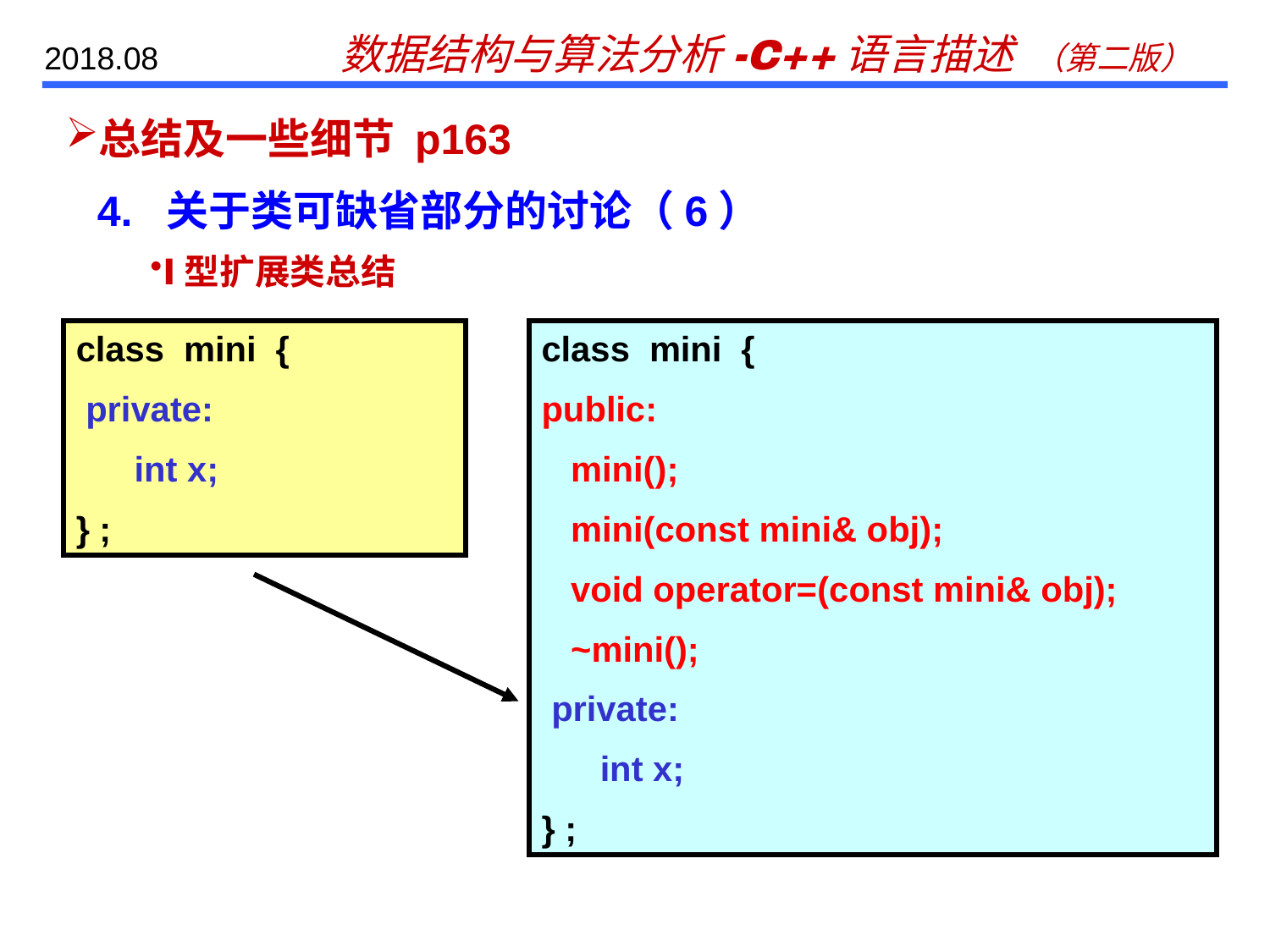

# 总结及一些细节 p163
4.  关于类可缺省部分的讨论（6）
I型扩展类总结
class  mini  {
 private:
      int x;
} ;
class  mini  {
public:
   mini();
   mini(const mini& obj);
   void operator=(const mini& obj);
   ~mini();
 private:
      int x;
} ;